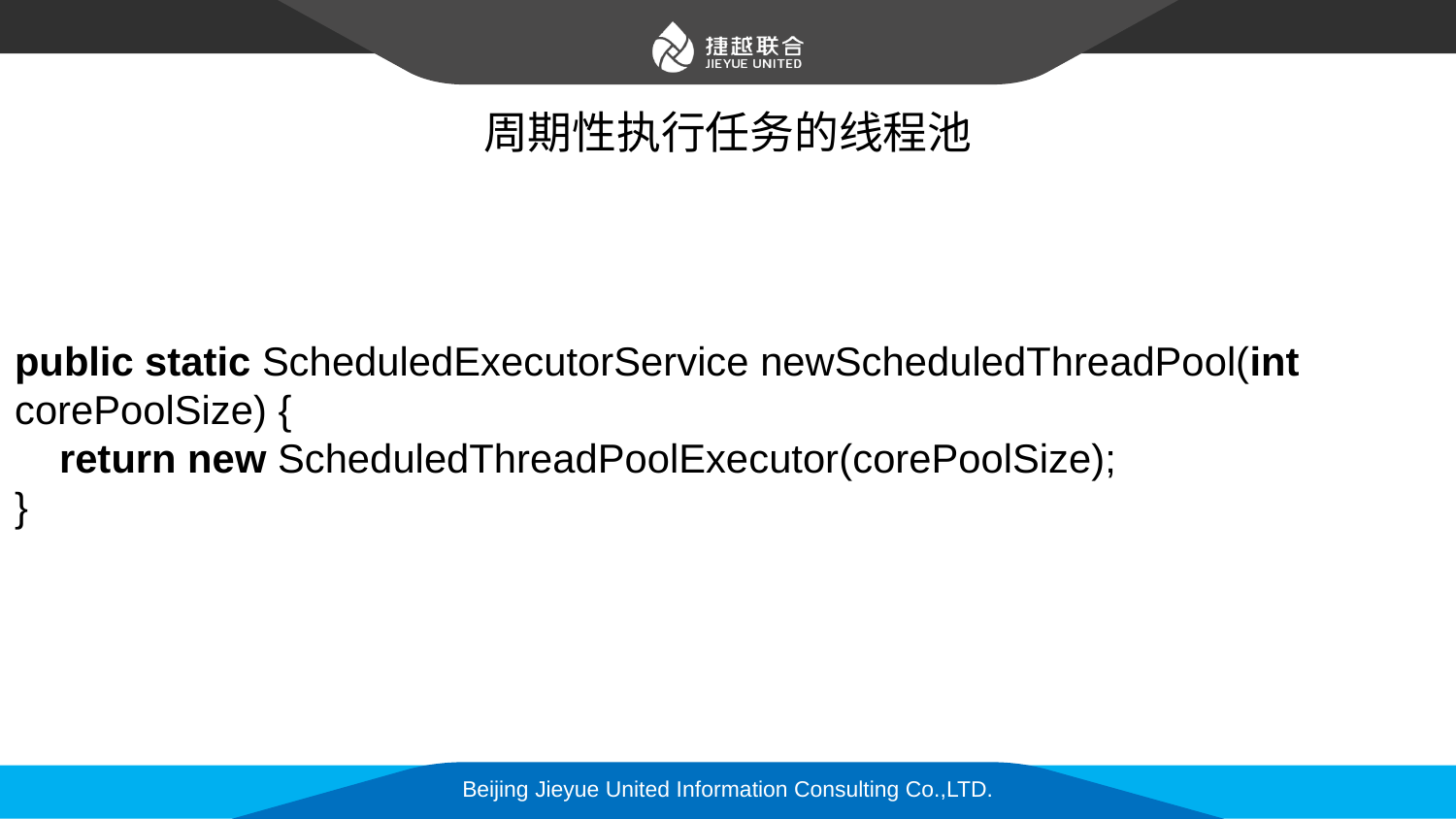

# 周期性执行任务的线程池
public static ScheduledExecutorService newScheduledThreadPool(int corePoolSize) {
    return new ScheduledThreadPoolExecutor(corePoolSize);
}